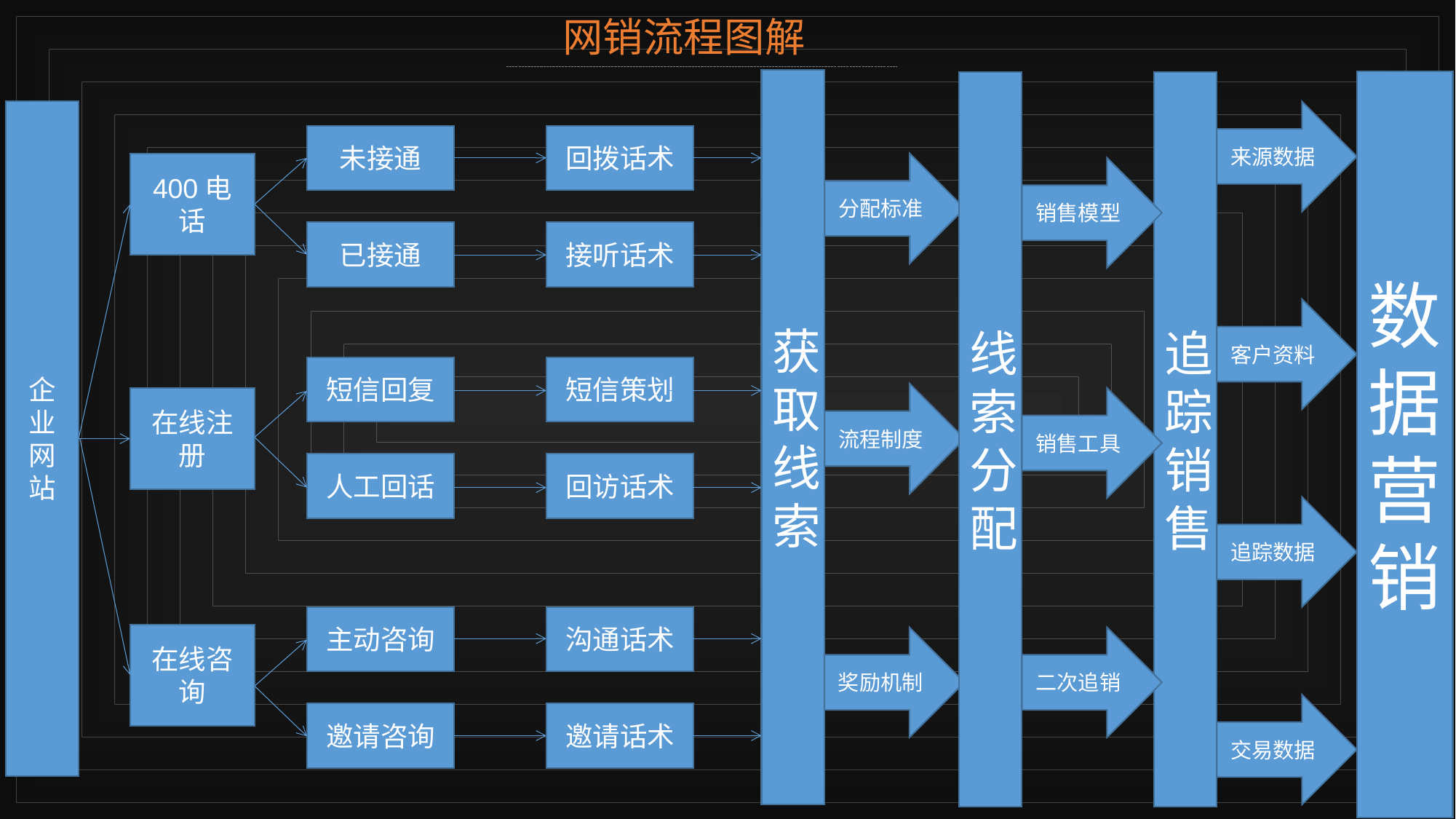

网销流程图解
获取线索
数据营销
线索分配
追踪销售
企业网站
来源数据
未接通
回拨话术
400电话
分配标准
销售模型
已接通
接听话术
客户资料
短信回复
短信策划
流程制度
在线注册
销售工具
人工回话
回访话术
追踪数据
主动咨询
沟通话术
在线咨询
奖励机制
二次追销
交易数据
邀请咨询
邀请话术